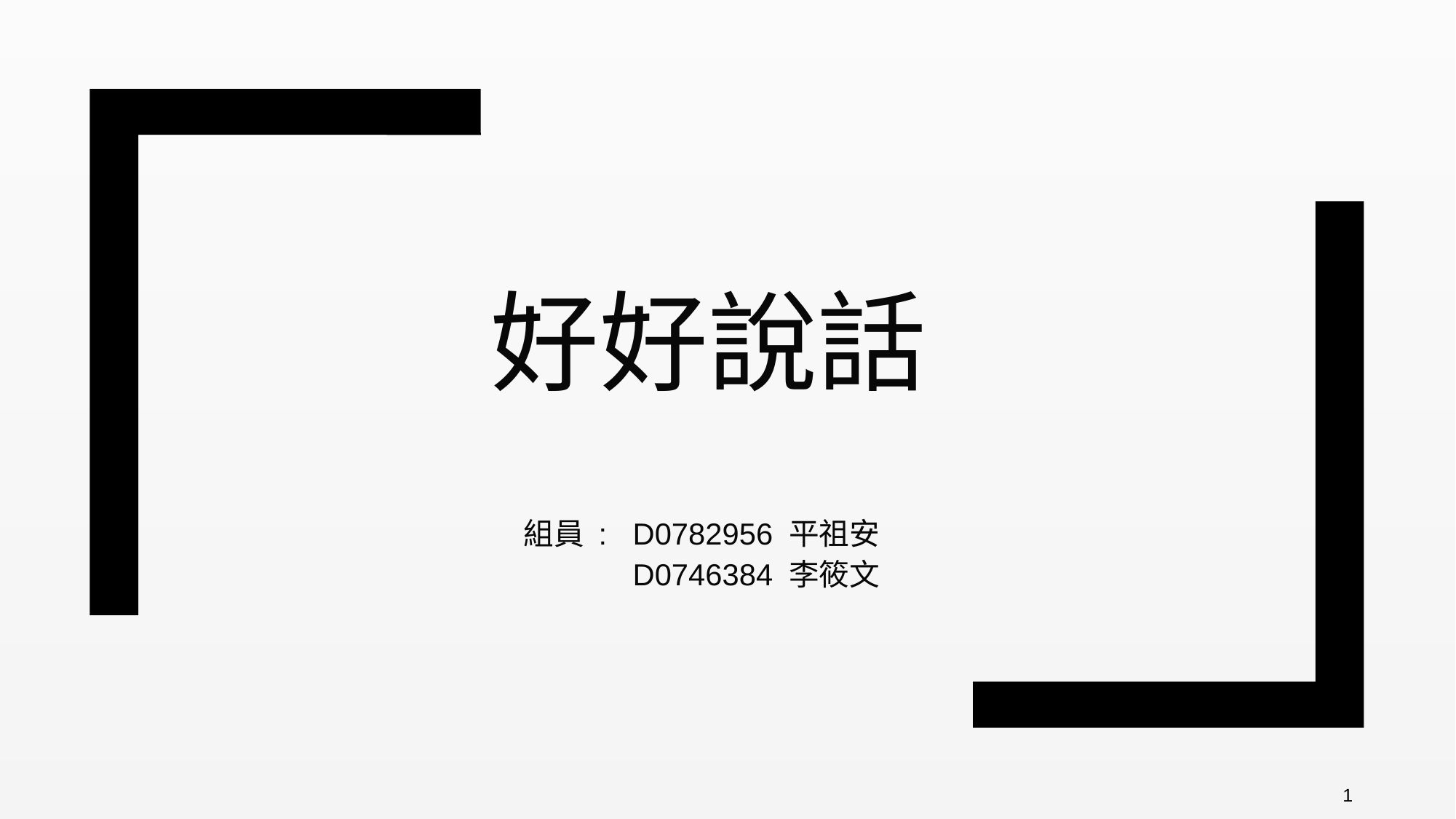

# 好好說話
組員 :	D0782956 平祖安
	D0746384 李筱文
1